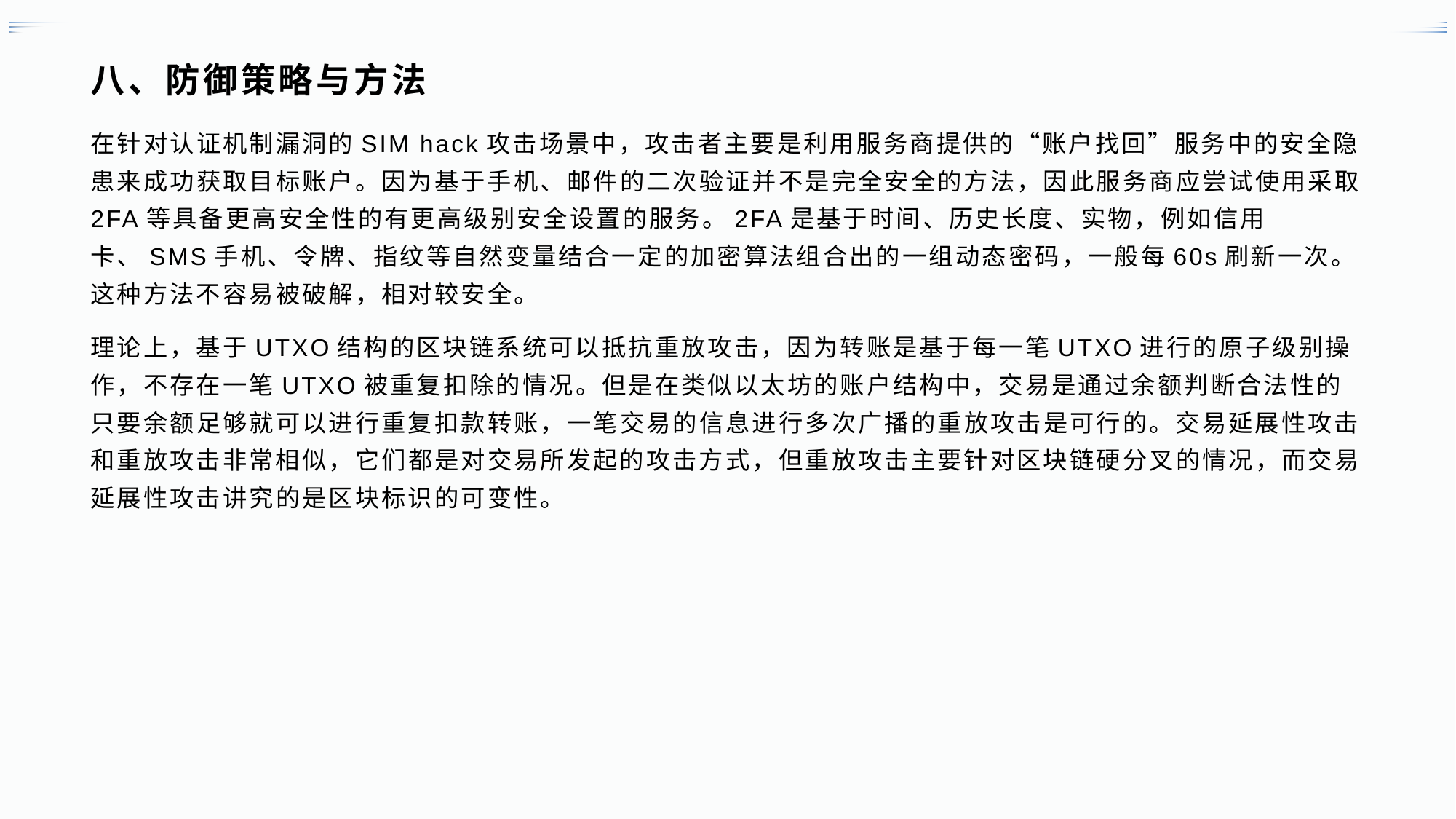

# 八、防御策略与方法
在针对认证机制漏洞的SIM hack攻击场景中，攻击者主要是利用服务商提供的“账户找回”服务中的安全隐患来成功获取目标账户。因为基于手机、邮件的二次验证并不是完全安全的方法，因此服务商应尝试使用采取2FA等具备更高安全性的有更高级别安全设置的服务。2FA是基于时间、历史长度、实物，例如信用卡、SMS手机、令牌、指纹等自然变量结合一定的加密算法组合出的一组动态密码，一般每60s刷新一次。这种方法不容易被破解，相对较安全。
理论上，基于UTXO结构的区块链系统可以抵抗重放攻击，因为转账是基于每一笔UTXO进行的原子级别操作，不存在一笔UTXO被重复扣除的情况。但是在类似以太坊的账户结构中，交易是通过余额判断合法性的只要余额足够就可以进行重复扣款转账，一笔交易的信息进行多次广播的重放攻击是可行的。交易延展性攻击和重放攻击非常相似，它们都是对交易所发起的攻击方式，但重放攻击主要针对区块链硬分叉的情况，而交易延展性攻击讲究的是区块标识的可变性。